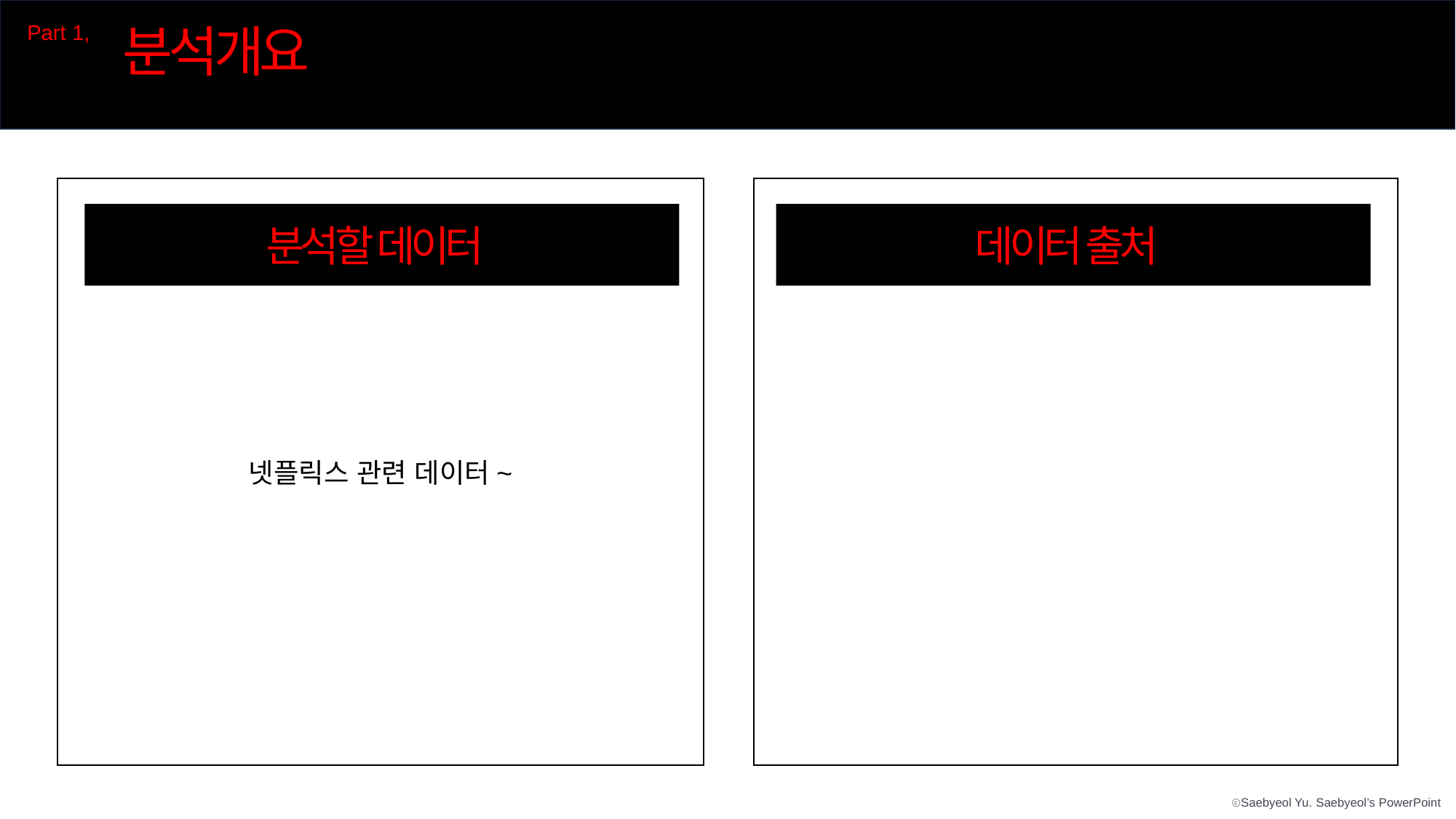

분석개요
Part 1,
넷플릭스 관련 데이터~

분석할 데이터
데이터 출처